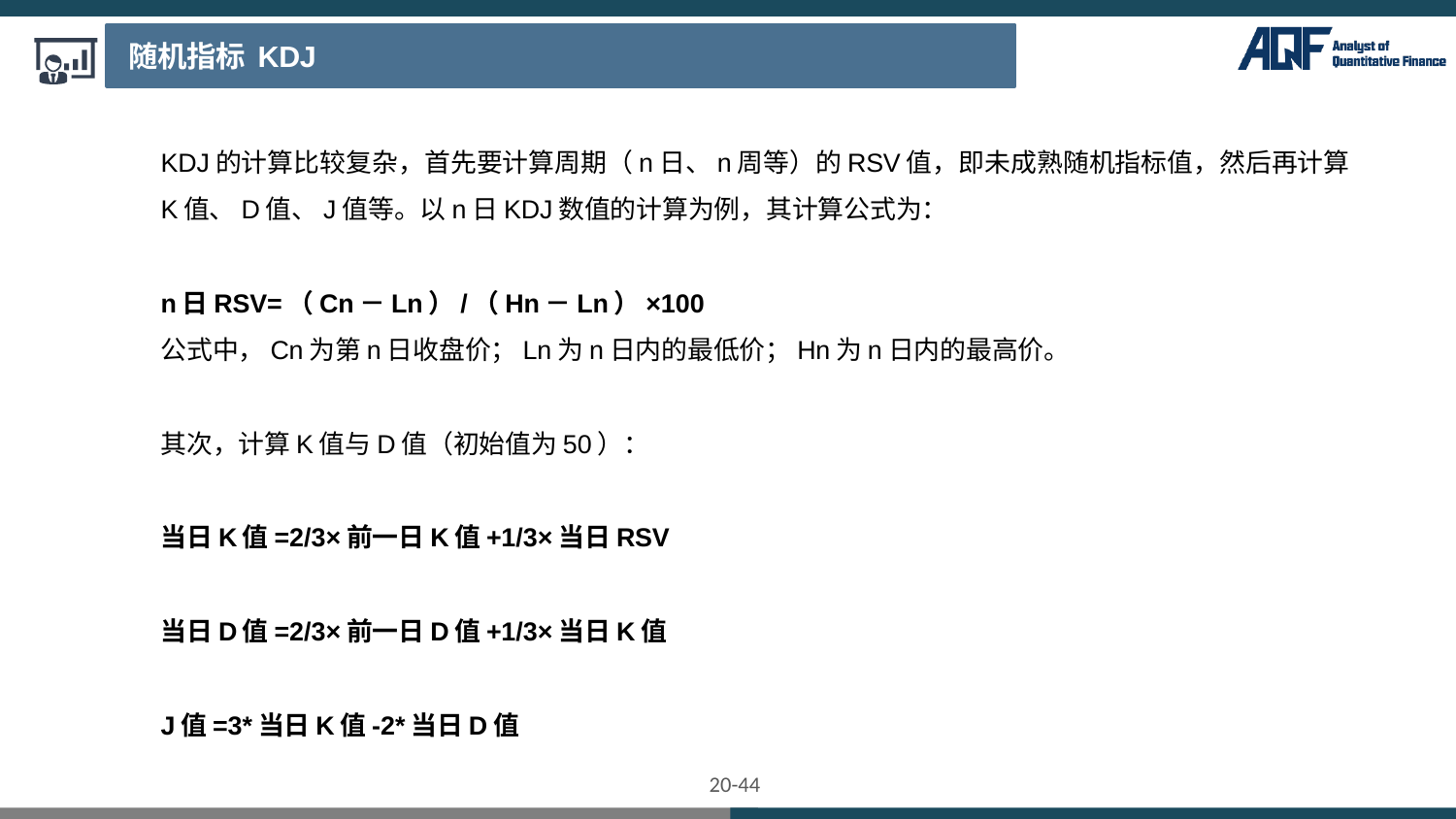

随机指标 KDJ
KDJ的计算比较复杂，首先要计算周期（n日、n周等）的RSV值，即未成熟随机指标值，然后再计算K值、D值、J值等。以n日KDJ数值的计算为例，其计算公式为：

n日RSV=（Cn－Ln）/（Hn－Ln）×100
公式中，Cn为第n日收盘价；Ln为n日内的最低价；Hn为n日内的最高价。

其次，计算K值与D值（初始值为50）：

当日K值=2/3×前一日K值+1/3×当日RSV

当日D值=2/3×前一日D值+1/3×当日K值

J值=3*当日K值-2*当日D值